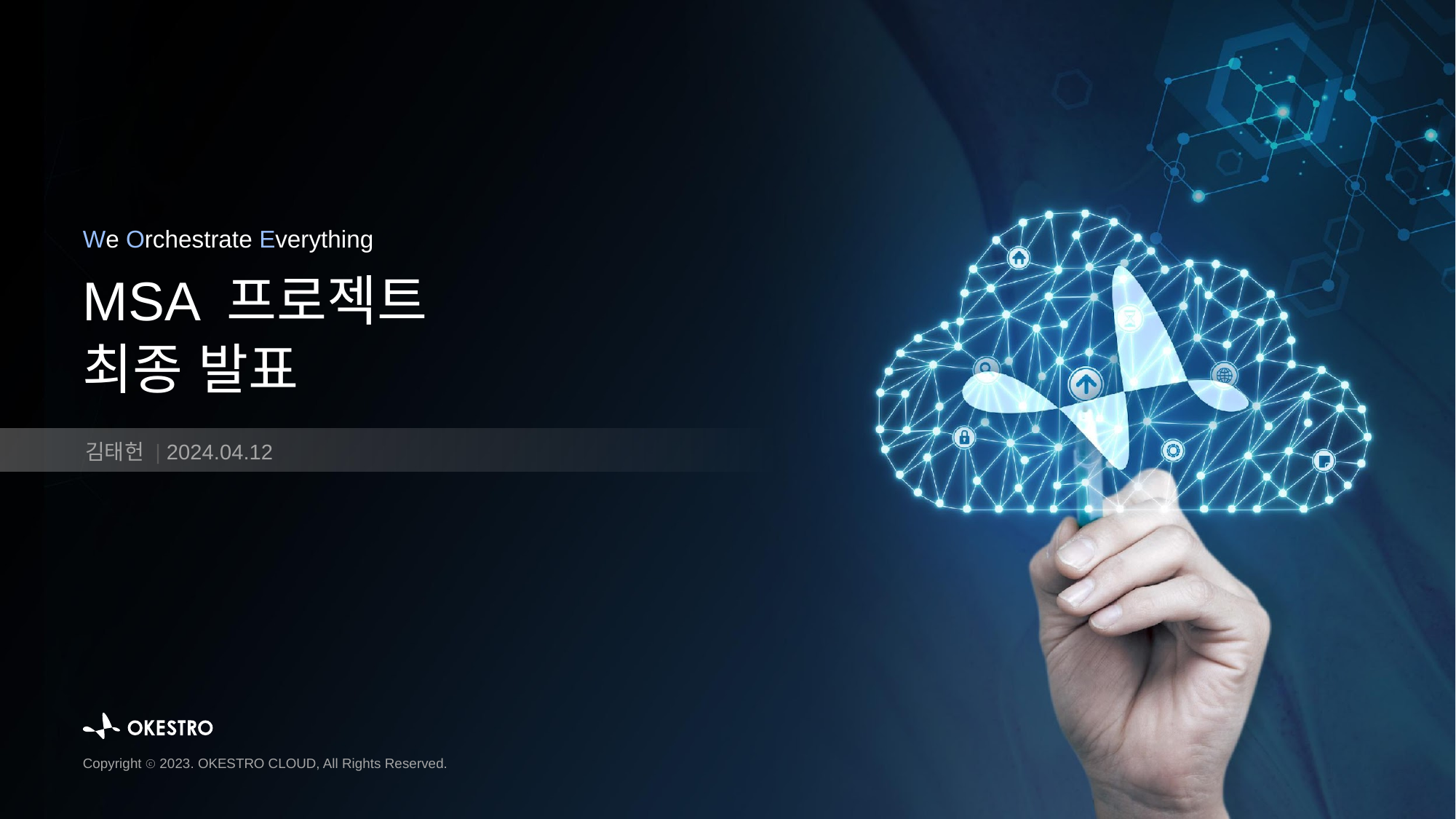

We Orchestrate Everything
MSA 프로젝트
최종 발표
김태헌 | 2024.04.12

Copyright ⓒ 2023. OKESTRO CLOUD, All Rights Reserved.